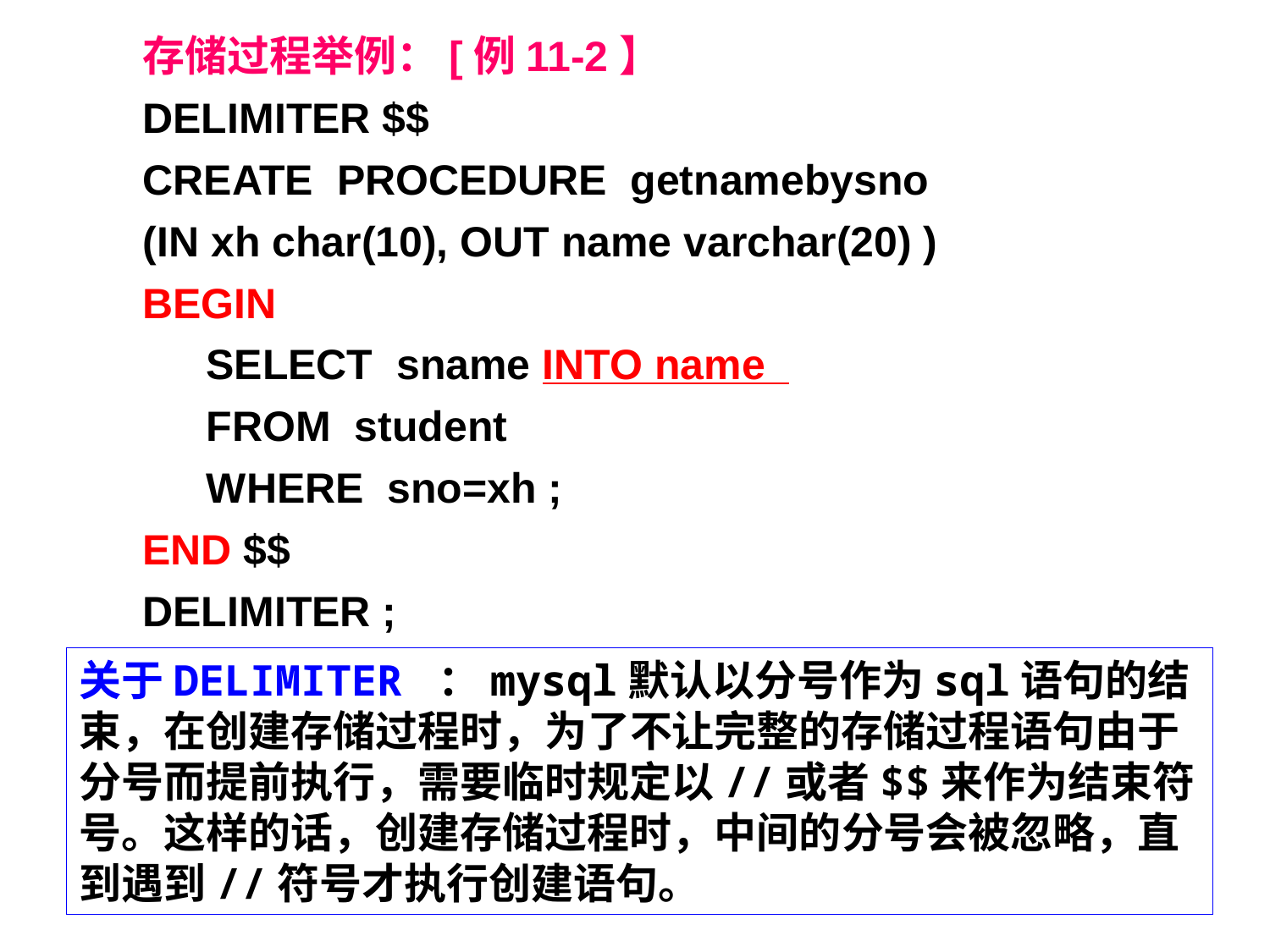

存储过程举例：[例11-2】
DELIMITER $$
CREATE  PROCEDURE  getnamebysno
(IN xh char(10), OUT name varchar(20) )
BEGIN
SELECT  sname INTO name
FROM  student
WHERE  sno=xh ;
END $$
DELIMITER ;
关于DELIMITER ：mysql默认以分号作为sql语句的结束，在创建存储过程时，为了不让完整的存储过程语句由于分号而提前执行，需要临时规定以//或者$$来作为结束符号。这样的话，创建存储过程时，中间的分号会被忽略，直到遇到//符号才执行创建语句。